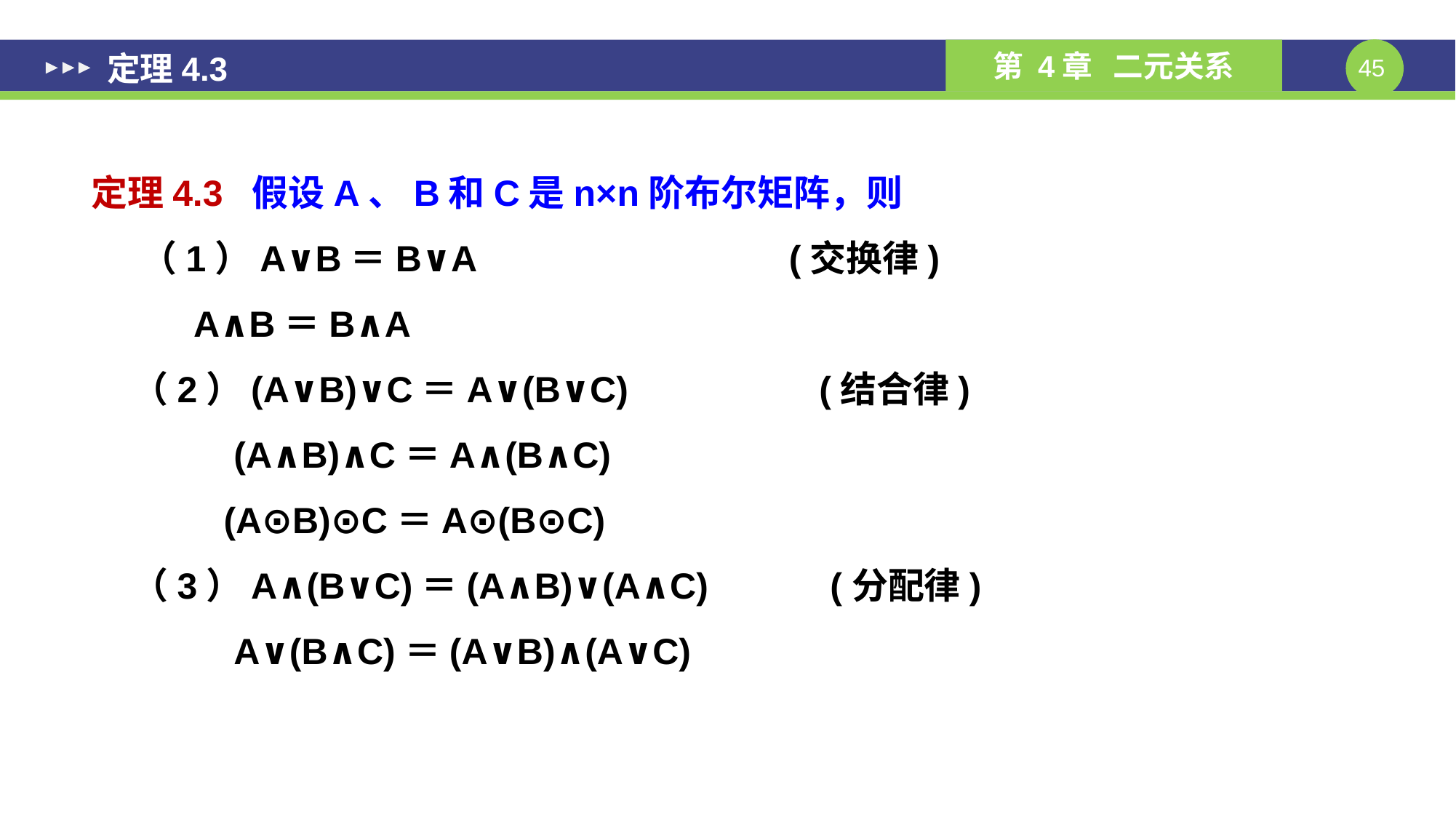

# 定理4.3
定理4.3  假设A、B和C是n×n阶布尔矩阵，则
     （1）A∨B＝B∨A     　　                     (交换律)
　  A∧B＝B∧A
（2）(A∨B)∨C＝A∨(B∨C)   　             (结合律)
          (A∧B)∧C＝A∧(B∧C)
         (A⊙B)⊙C＝A⊙(B⊙C)
（3）A∧(B∨C)＝(A∧B)∨(A∧C)            (分配律)
          A∨(B∧C)＝(A∨B)∧(A∨C)